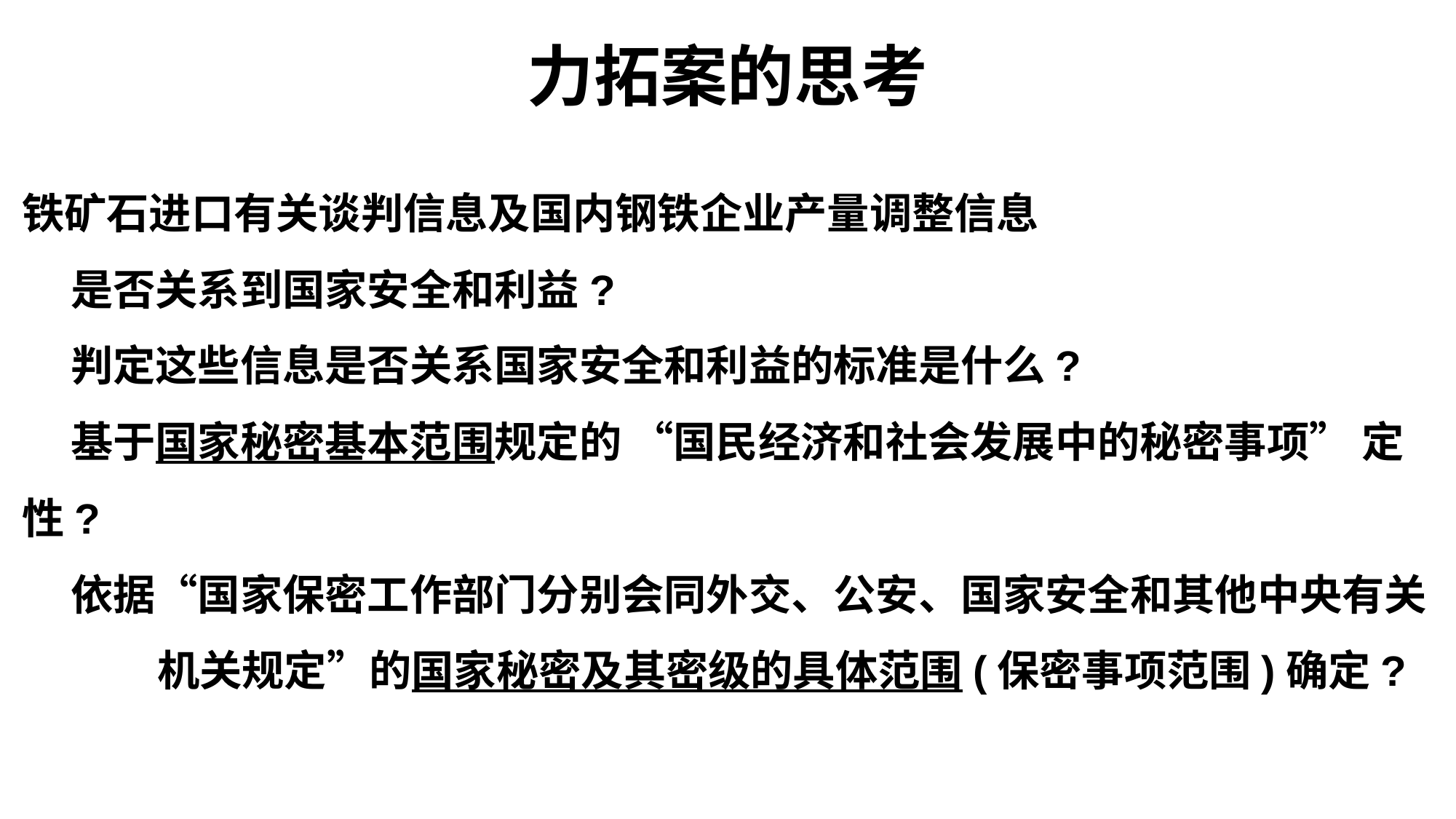

# 力拓案的思考
铁矿石进口有关谈判信息及国内钢铁企业产量调整信息
    是否关系到国家安全和利益?
    判定这些信息是否关系国家安全和利益的标准是什么?
    基于国家秘密基本范围规定的 “国民经济和社会发展中的秘密事项” 定性?
    依据“国家保密工作部门分别会同外交、公安、国家安全和其他中央有关
             机关规定”的国家秘密及其密级的具体范围(保密事项范围)确定?